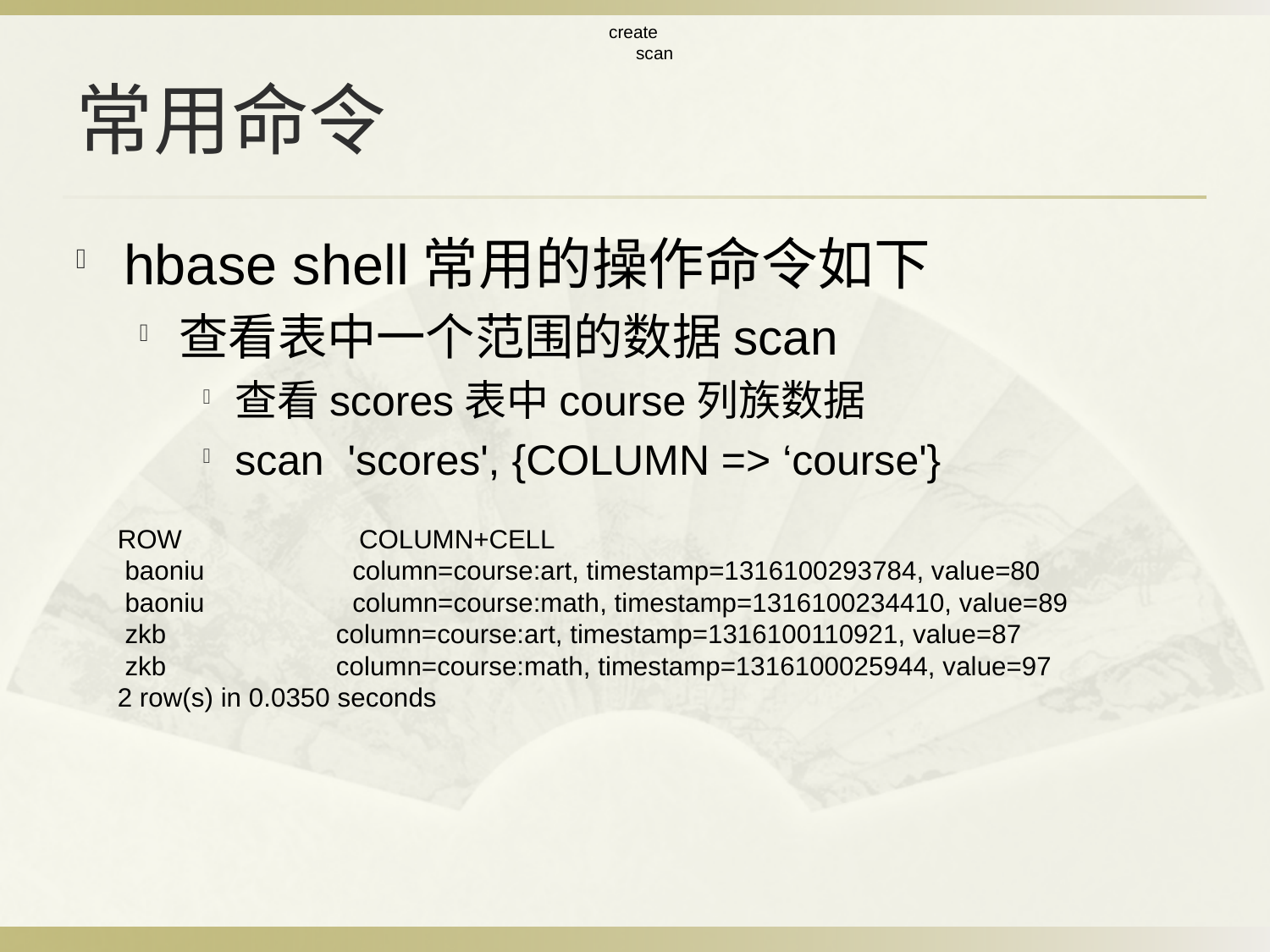

create
scan
# 常用命令
hbase shell常用的操作命令如下
查看表中一个范围的数据scan
查看scores表中course列族数据
scan  'scores', {COLUMN => ‘course'}
ROW                        COLUMN+CELL
 baoniu                    column=course:art, timestamp=1316100293784, value=80
 baoniu                    column=course:math, timestamp=1316100234410, value=89
 zkb                       column=course:art, timestamp=1316100110921, value=87
 zkb                       column=course:math, timestamp=1316100025944, value=97
2 row(s) in 0.0350 seconds